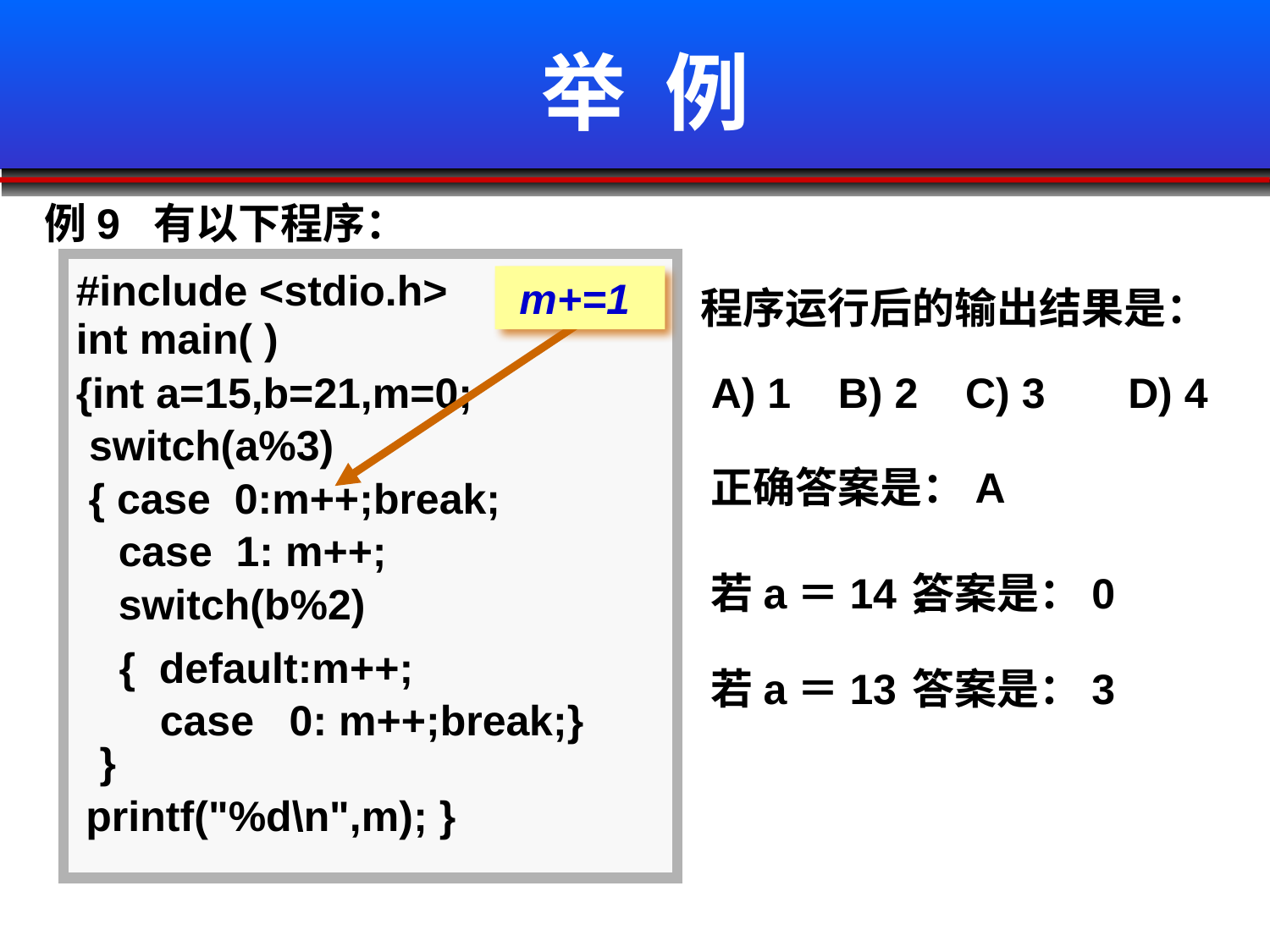

举  例
例9  有以下程序：

#include <stdio.h>
int main( )
 m+=1

程序运行后的输出结果是：
{int a=15,b=21,m=0;
A) 1    B) 2    C) 3       D) 4
  switch(a%3)
正确答案是：A
 { case  0:m++;break;
case  1: m++;
若a＝14，
答案是：0
switch(b%2)
{  default:m++;
若a＝13
答案是：3
case   0: m++;break;}
  }
printf("%d\n",m); }